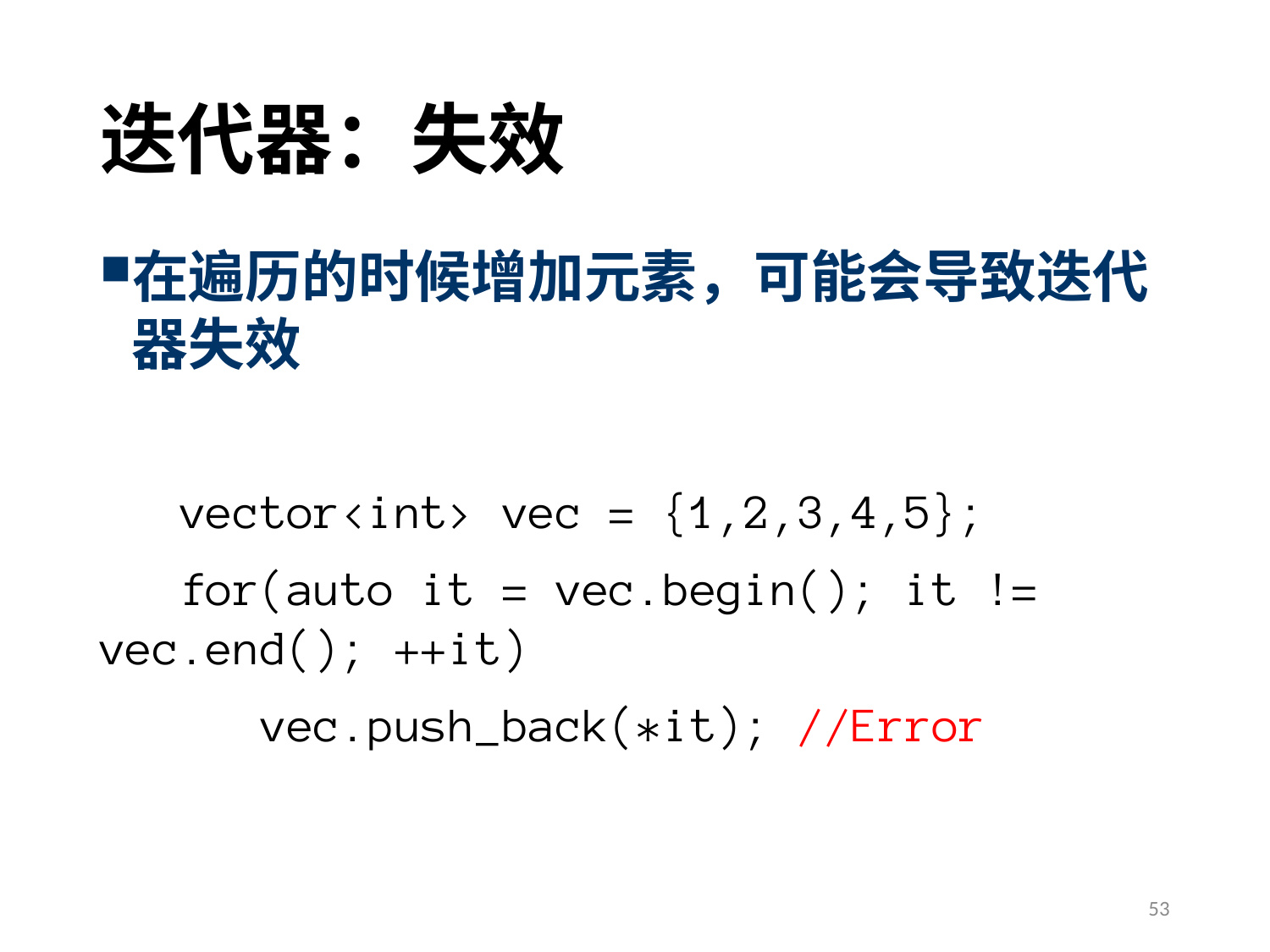

# 迭代器：失效
在遍历的时候增加元素，可能会导致迭代器失效

   vector<int> vec = {1,2,3,4,5};
   for(auto it = vec.begin(); it != vec.end(); ++it)
      vec.push_back(*it); //Error
53